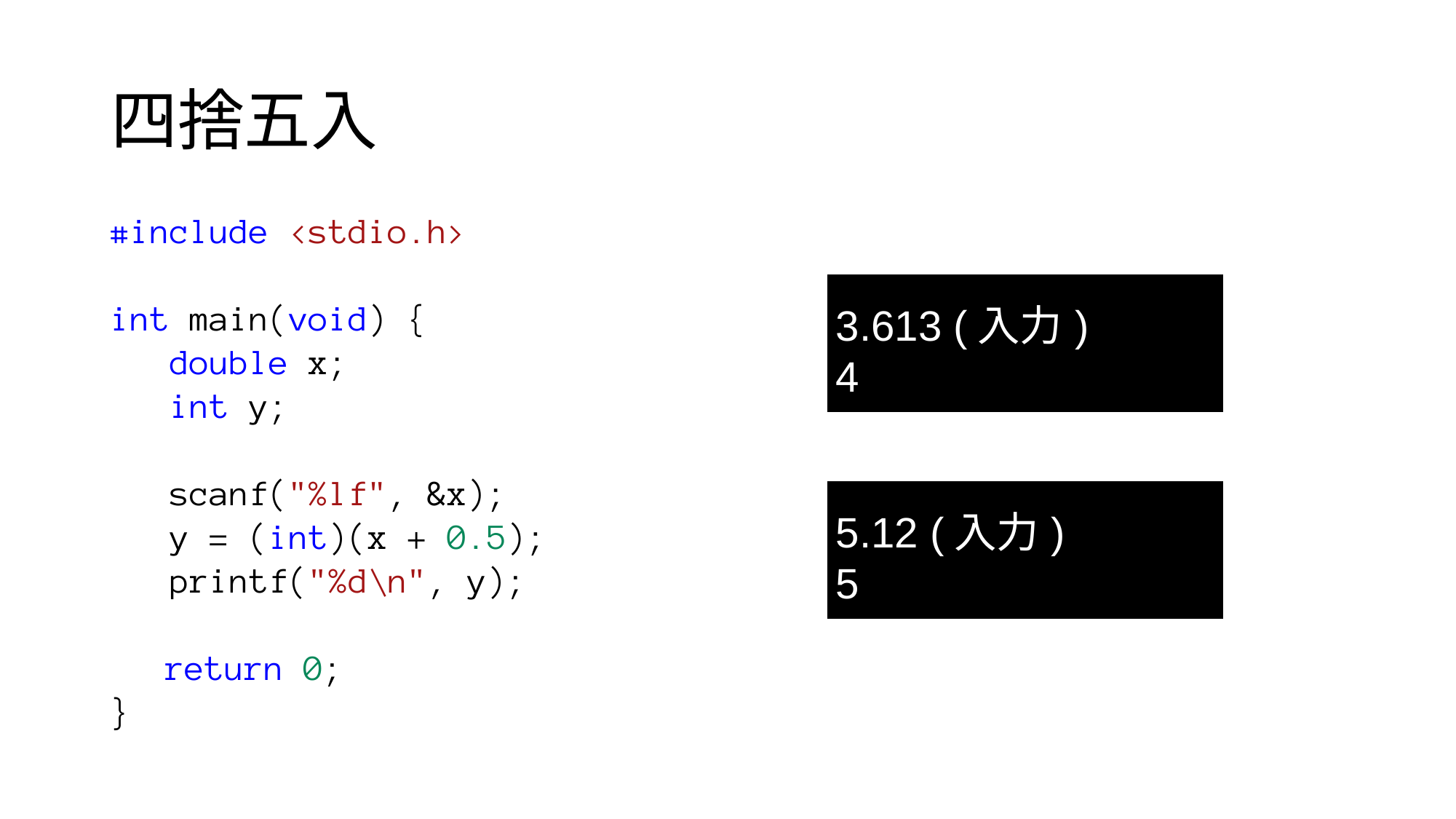

# 四捨五入
#include <stdio.h>
int main(void) {
   double x;
   int y;
   scanf("%lf", &x);
   y = (int)(x + 0.5);
   printf("%d\n", y);
return 0;
}
| 3.613 (入力) 4 |
| --- |
| 5.12 (入力) 5 |
| --- |